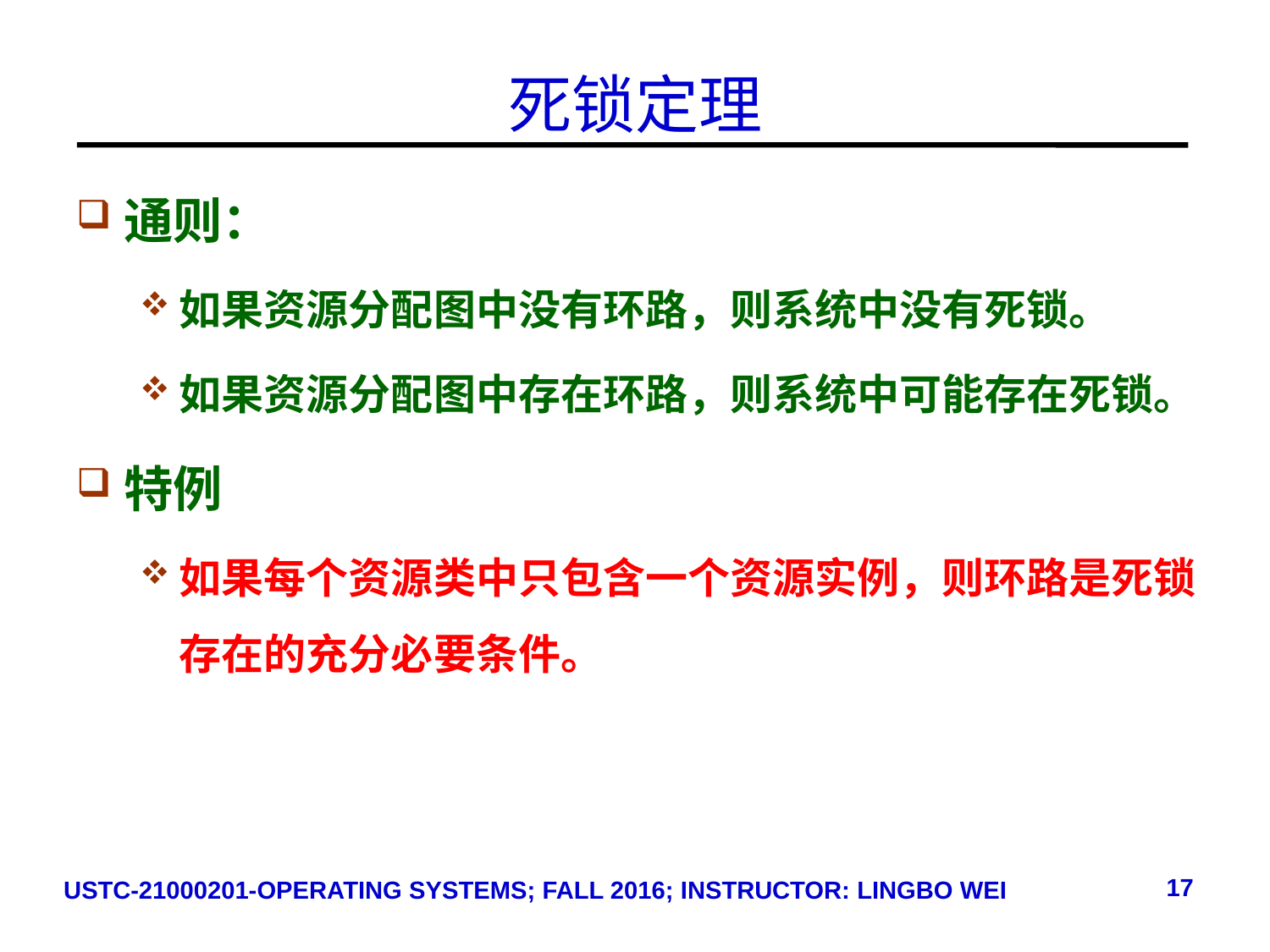

# 死锁定理
通则：
如果资源分配图中没有环路，则系统中没有死锁。
如果资源分配图中存在环路，则系统中可能存在死锁。
特例
如果每个资源类中只包含一个资源实例，则环路是死锁存在的充分必要条件。
17
USTC-21000201-OPERATING SYSTEMS; FALL 2016; INSTRUCTOR: LINGBO WEI